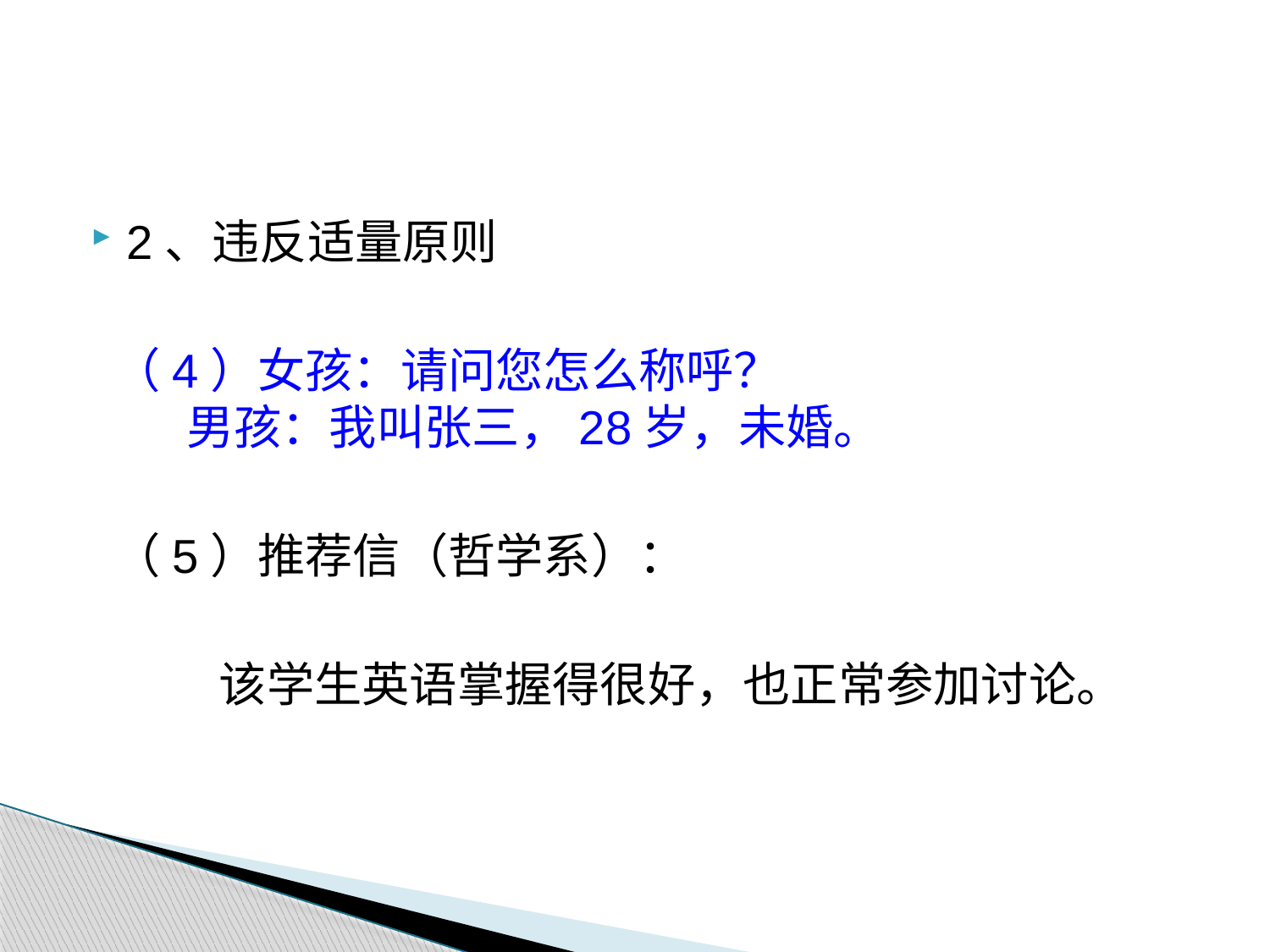

#
2、违反适量原则

 （4）女孩：请问您怎么称呼？
         男孩：我叫张三，28岁，未婚。

 （5）推荐信（哲学系）：

           该学生英语掌握得很好，也正常参加讨论。